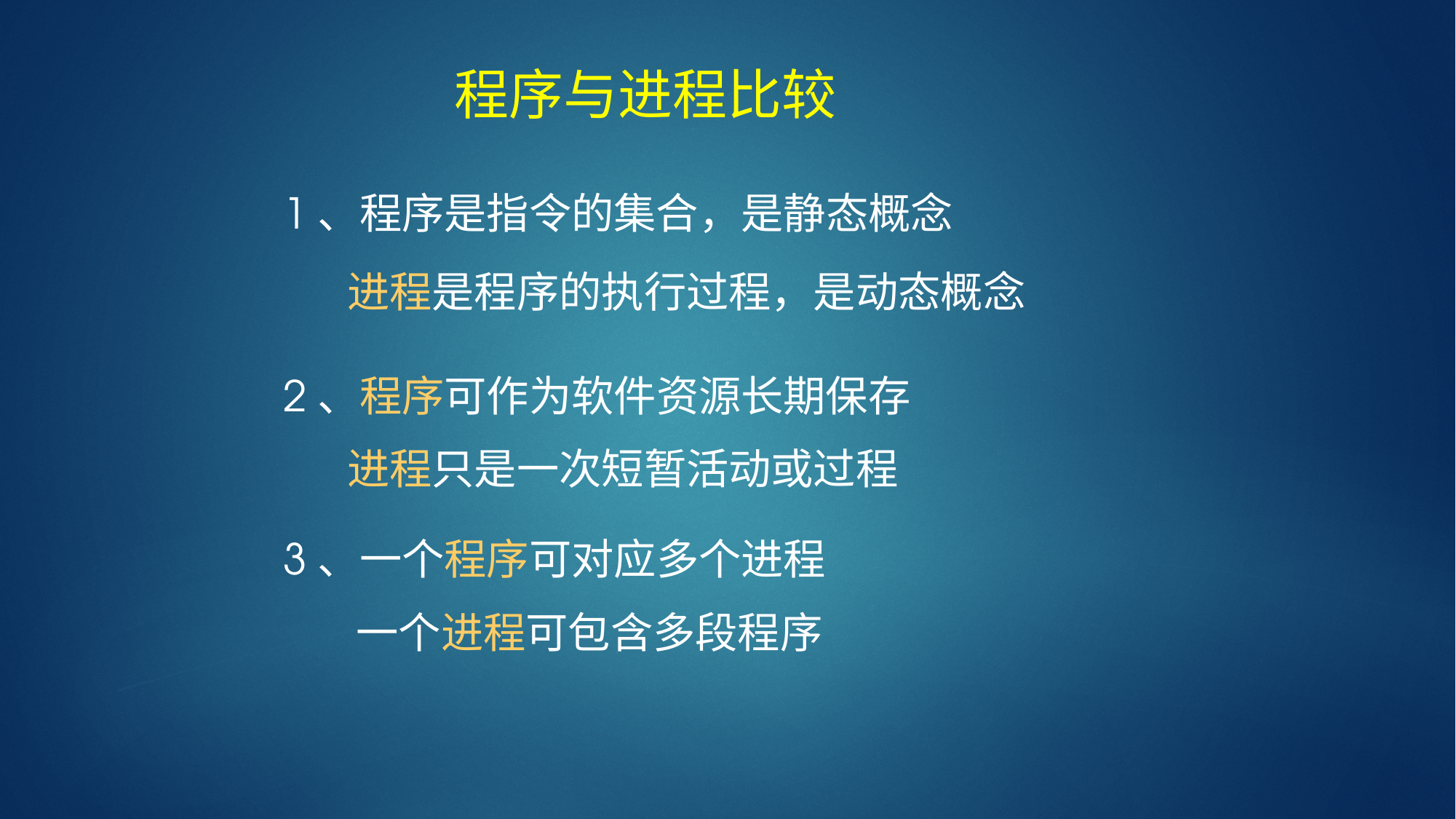

# 程序与进程比较
1、程序是指令的集合，是静态概念
进程是程序的执行过程，是动态概念
2、程序可作为软件资源长期保存
进程只是一次短暂活动或过程
3、一个程序可对应多个进程
一个进程可包含多段程序